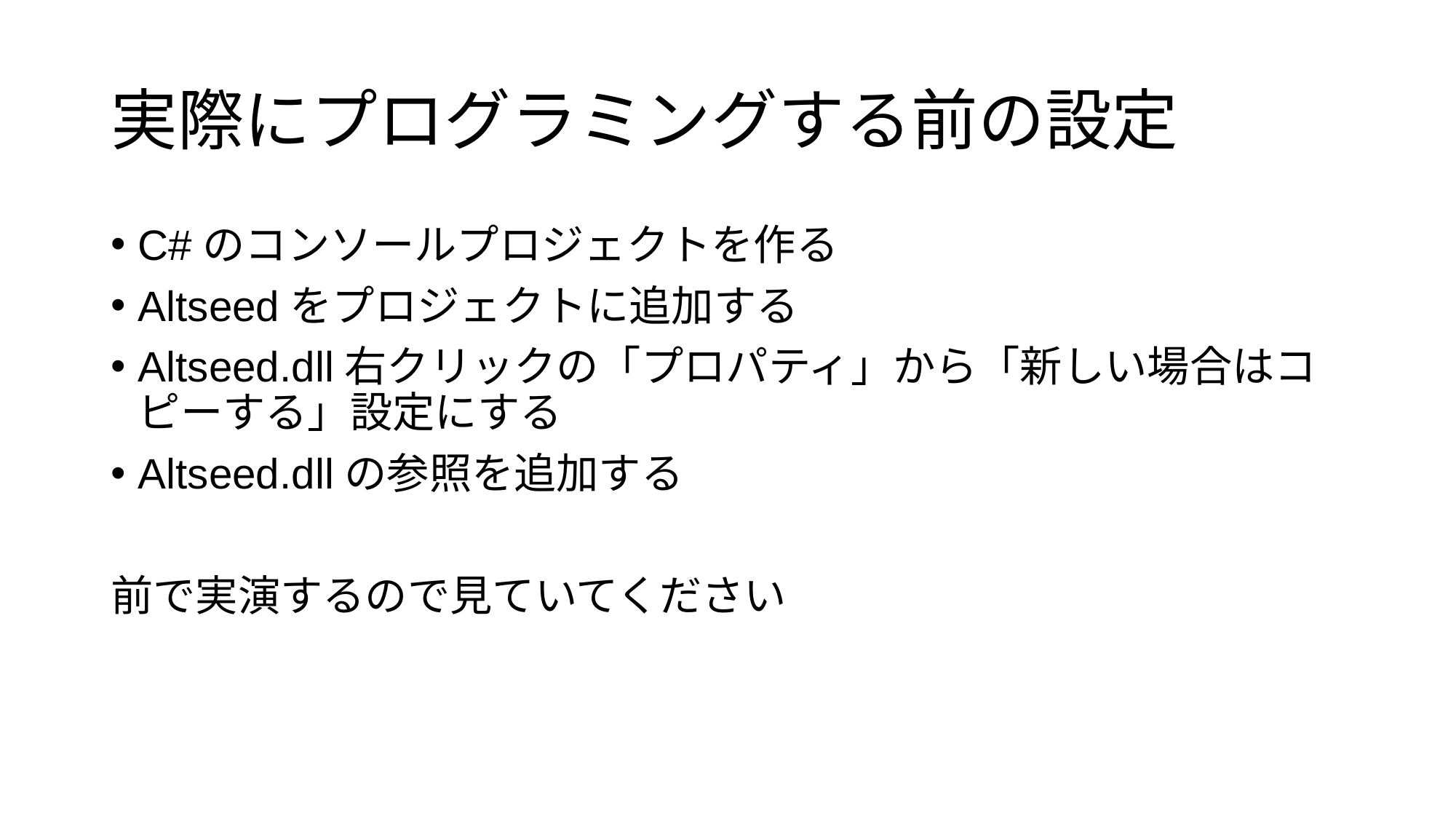

# 実際にプログラミングする前の設定
C#のコンソールプロジェクトを作る
Altseedをプロジェクトに追加する
Altseed.dll右クリックの「プロパティ」から「新しい場合はコピーする」設定にする
Altseed.dllの参照を追加する

前で実演するので見ていてください